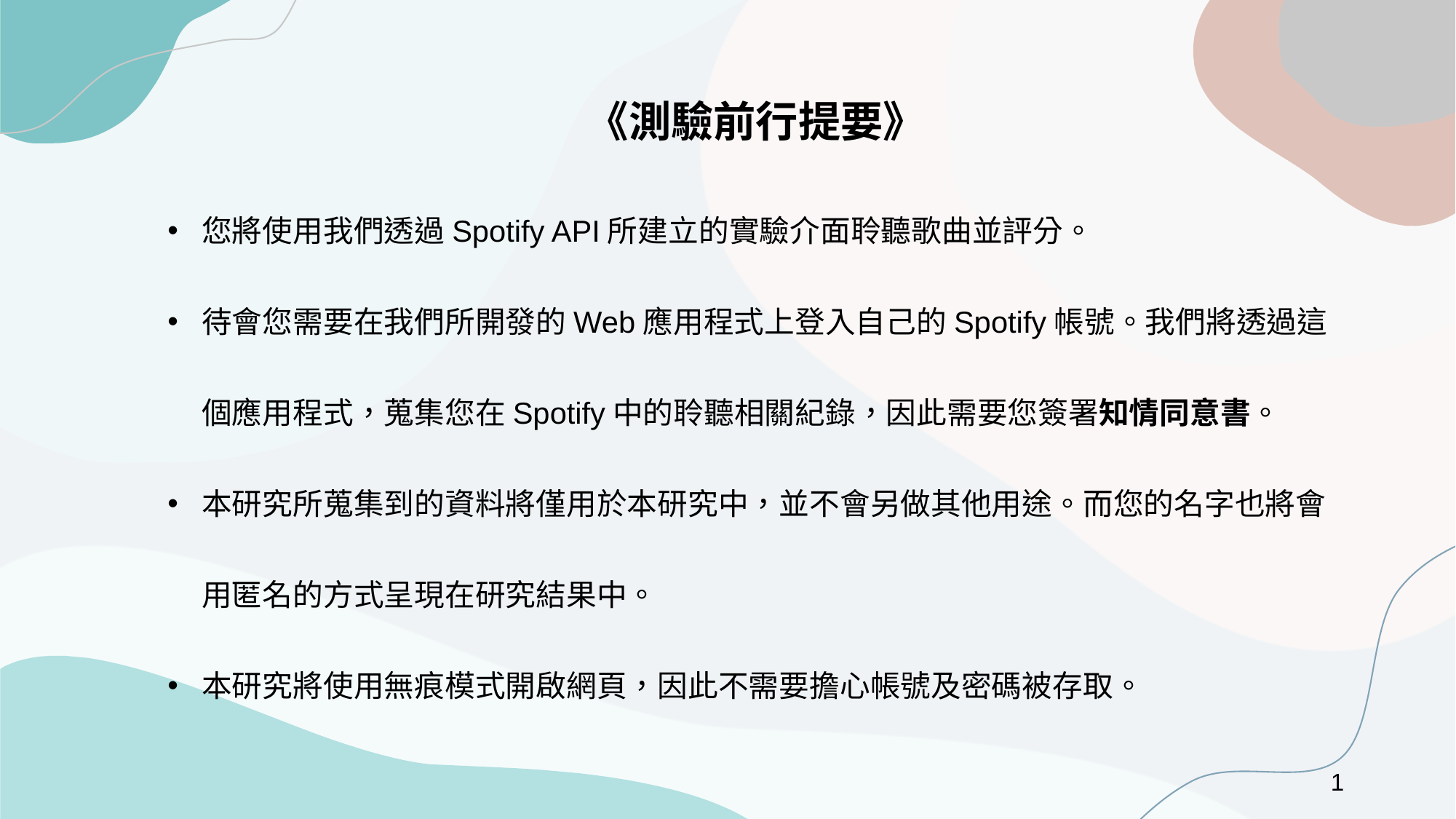

《測驗前行提要》
您將使用我們透過Spotify API所建立的實驗介面聆聽歌曲並評分。
待會您需要在我們所開發的Web應用程式上登入自己的Spotify帳號。我們將透過這個應用程式，蒐集您在Spotify中的聆聽相關紀錄，因此需要您簽署知情同意書。
本研究所蒐集到的資料將僅用於本研究中，並不會另做其他用途。而您的名字也將會用匿名的方式呈現在研究結果中。
本研究將使用無痕模式開啟網頁，因此不需要擔心帳號及密碼被存取。
1